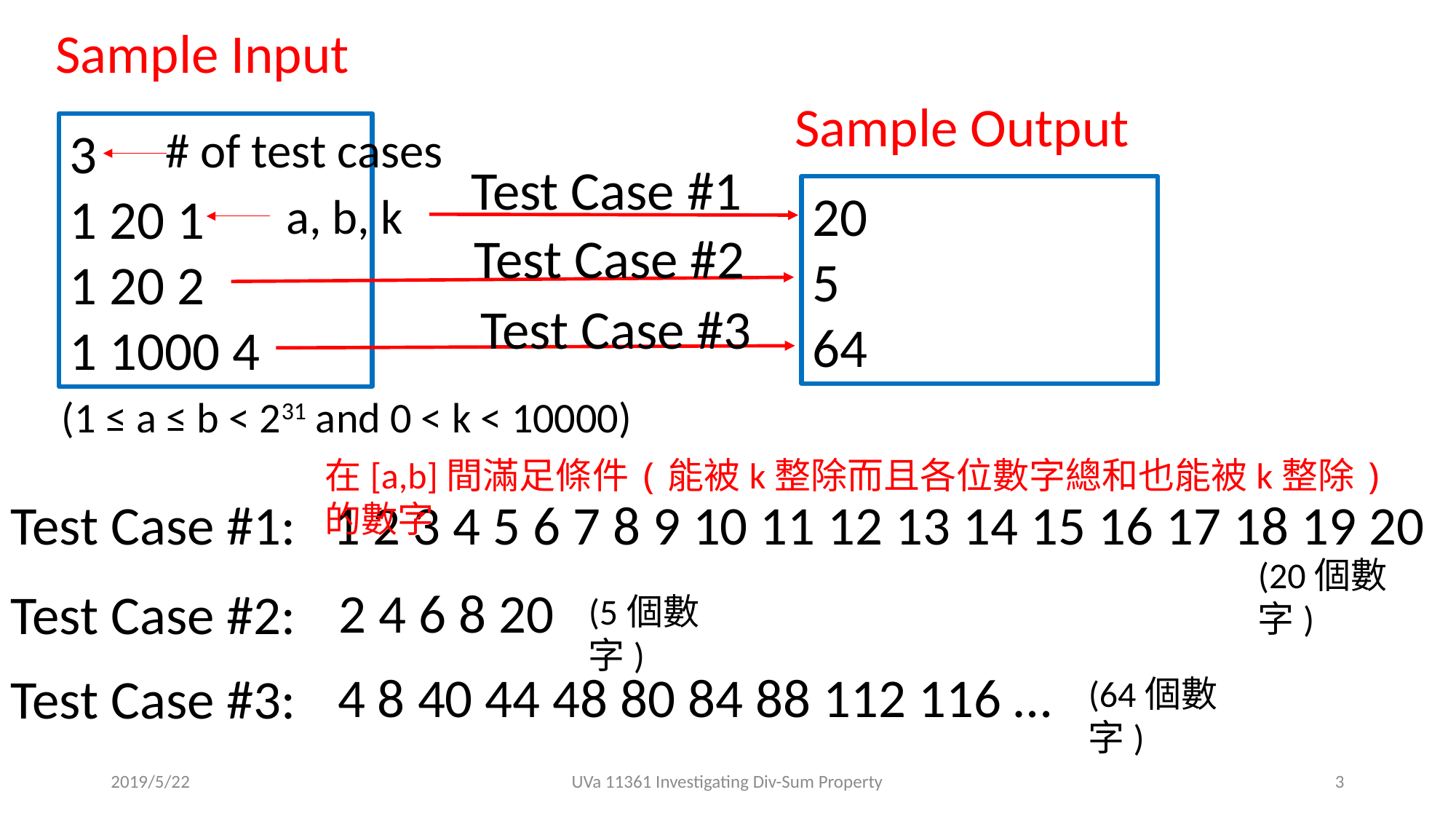

Sample Input
Sample Output
# of test cases
3
1 20 1
1 20 2
1 1000 4
Test Case #1
20
5
64
a, b, k
Test Case #2
Test Case #3
(1 ≤ a ≤ b < 231 and 0 < k < 10000)
在[a,b]間滿足條件(能被k整除而且各位數字總和也能被k整除)的數字
Test Case #1:
1 2 3 4 5 6 7 8 9 10 11 12 13 14 15 16 17 18 19 20
(20個數字)
2 4 6 8 20
Test Case #2:
(5個數字)
4 8 40 44 48 80 84 88 112 116 …
Test Case #3:
(64個數字)
2019/5/22
UVa 11361 Investigating Div-Sum Property
3